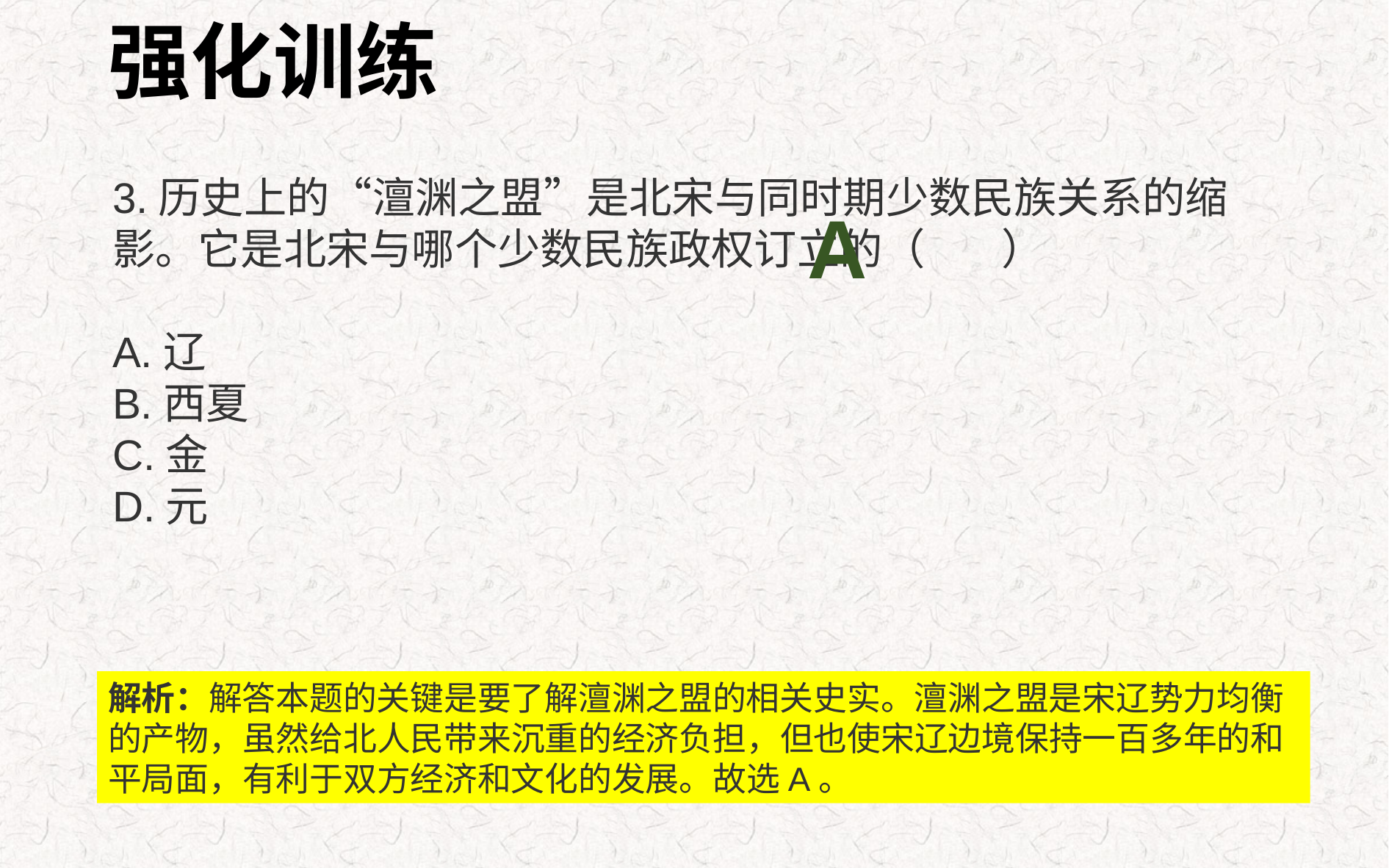

强化训练
3.历史上的“澶渊之盟”是北宋与同时期少数民族关系的缩影。它是北宋与哪个少数民族政权订立的（        ）

A.辽
B.西夏
C.金
D.元
A
解析：解答本题的关键是要了解澶渊之盟的相关史实。澶渊之盟是宋辽势力均衡的产物，虽然给北人民带来沉重的经济负担，但也使宋辽边境保持一百多年的和平局面，有利于双方经济和文化的发展。故选A。